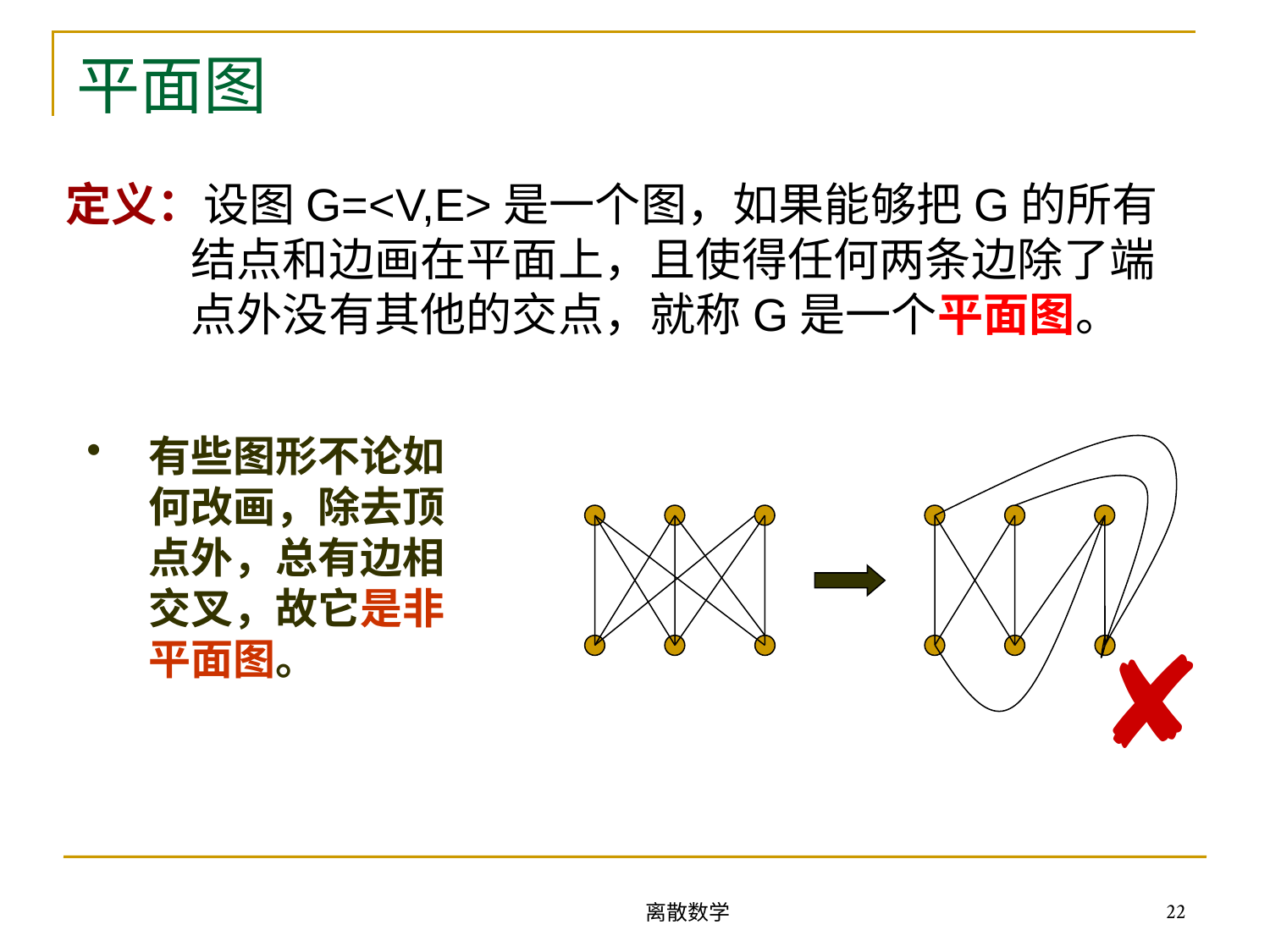

# 平面图
定义：设图G=<V,E>是一个图，如果能够把G的所有结点和边画在平面上，且使得任何两条边除了端点外没有其他的交点，就称G是一个平面图。
有些图形不论如何改画，除去顶点外，总有边相交叉，故它是非平面图。

✘

离散数学
22